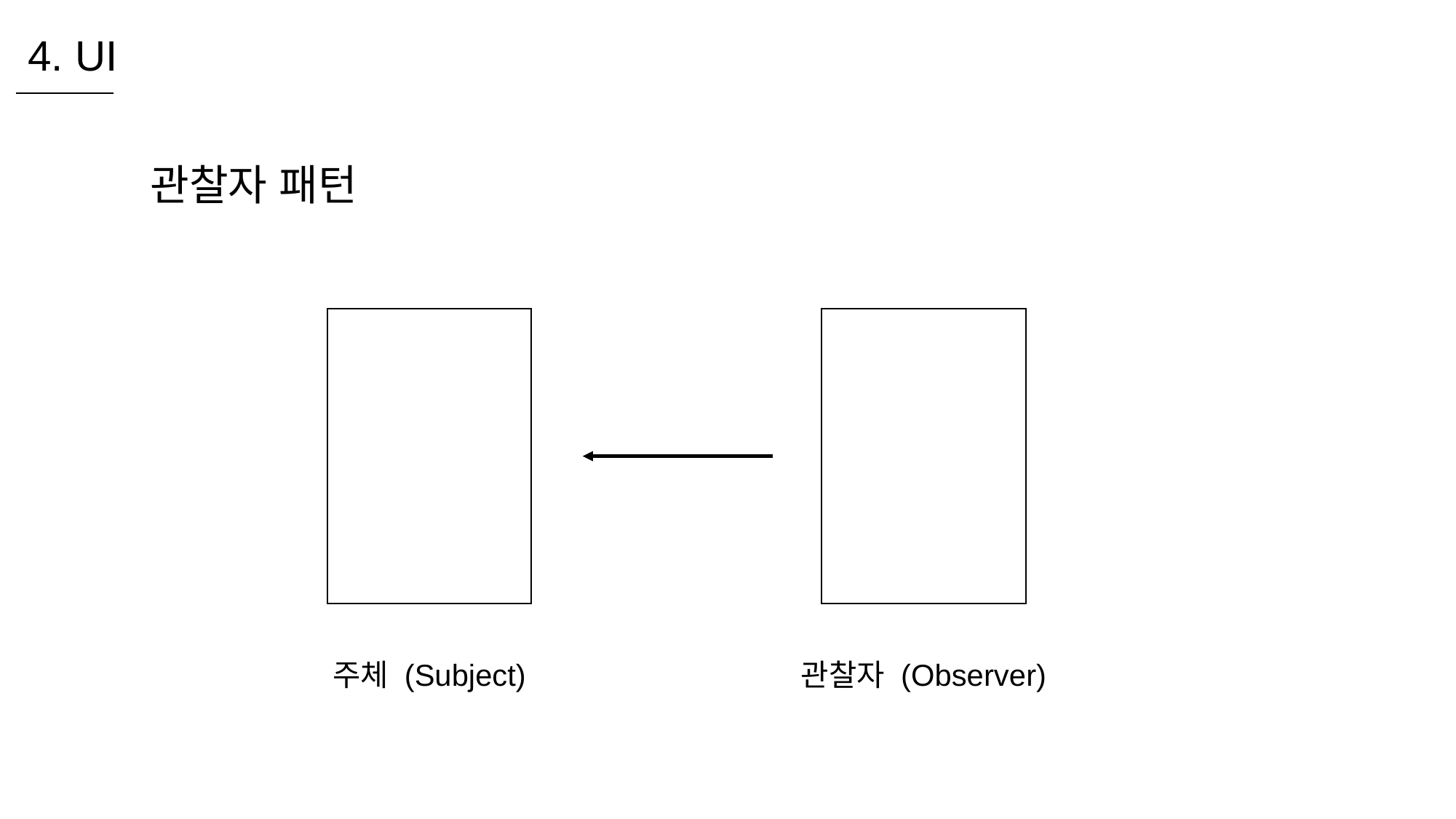

4. UI
관찰자 패턴

주체 (Subject)
관찰자 (Observer)